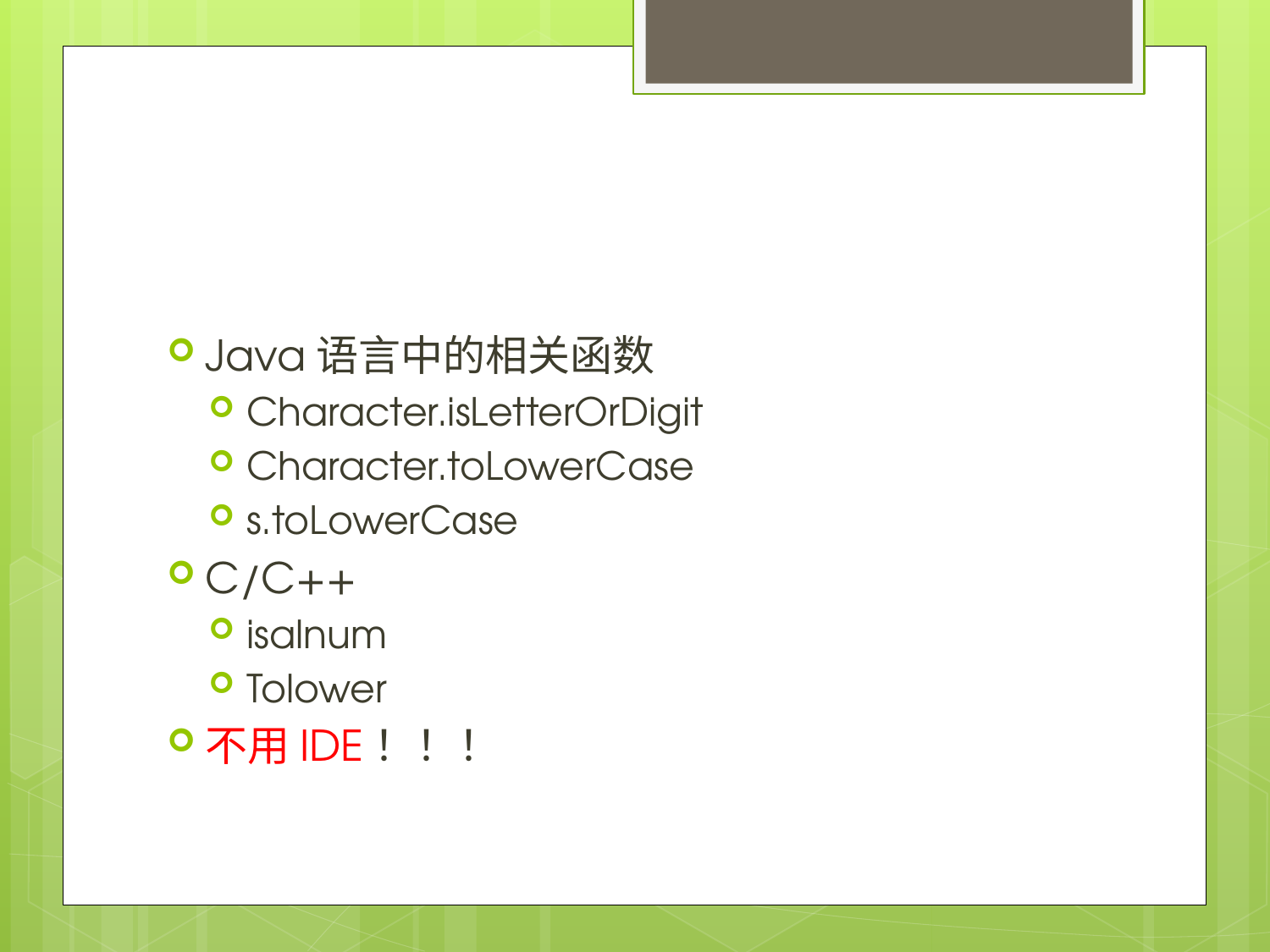

#
Java语言中的相关函数
Character.isLetterOrDigit
Character.toLowerCase
s.toLowerCase
C/C++
isalnum
Tolower
不用IDE！！！